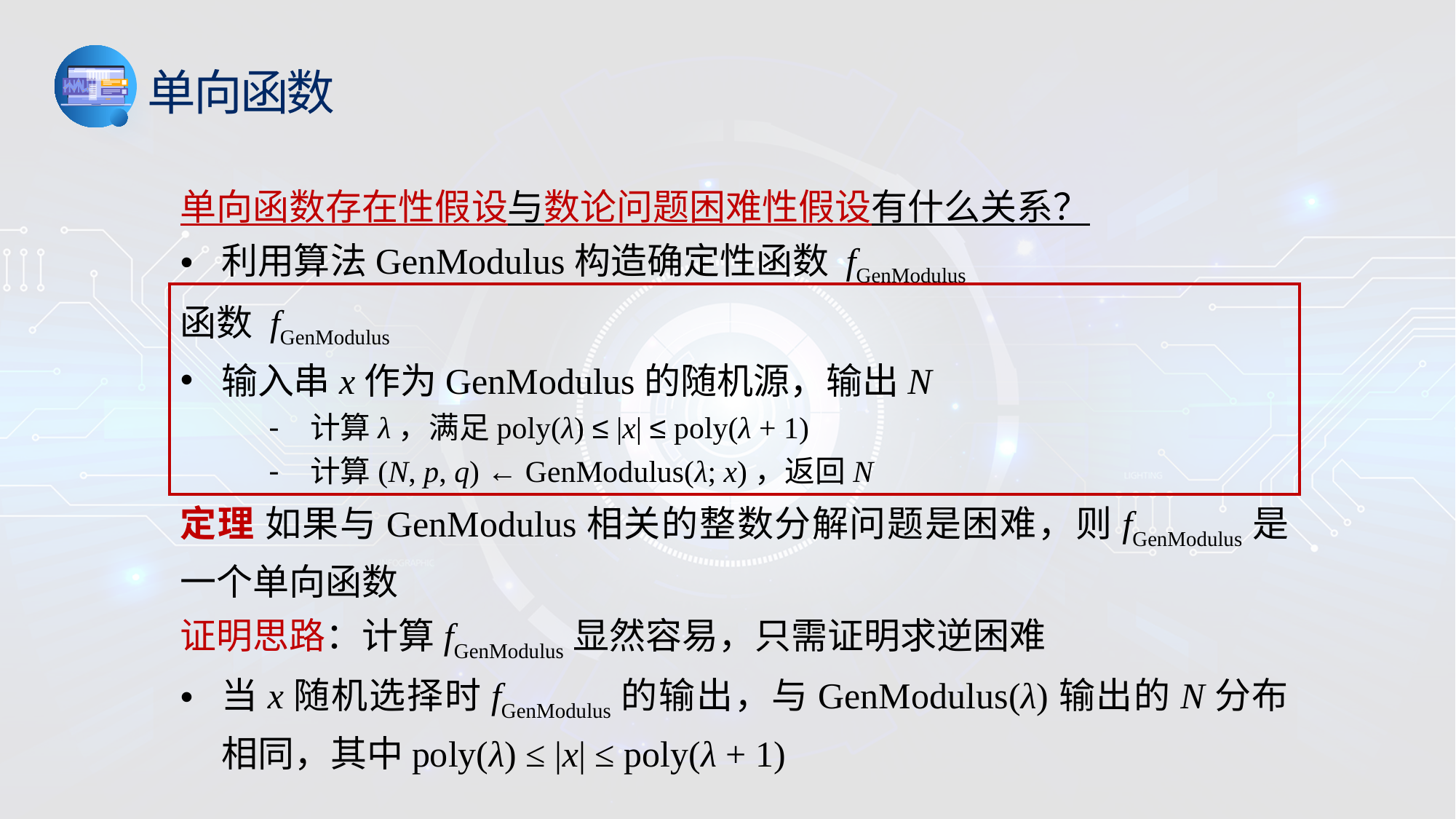

单向函数

单向函数存在性假设与数论问题困难性假设有什么关系？
利用算法GenModulus构造确定性函数 fGenModulus
函数 fGenModulus
输入串x作为GenModulus的随机源，输出N
计算λ，满足poly(λ) ≤ |x| ≤ poly(λ + 1)
计算(N, p, q) ← GenModulus(λ; x)，返回N
定理 如果与GenModulus相关的整数分解问题是困难，则fGenModulus是一个单向函数
证明思路：计算fGenModulus显然容易，只需证明求逆困难
当x随机选择时fGenModulus的输出，与GenModulus(λ)输出的N分布相同，其中poly(λ) ≤ |x| ≤ poly(λ + 1)